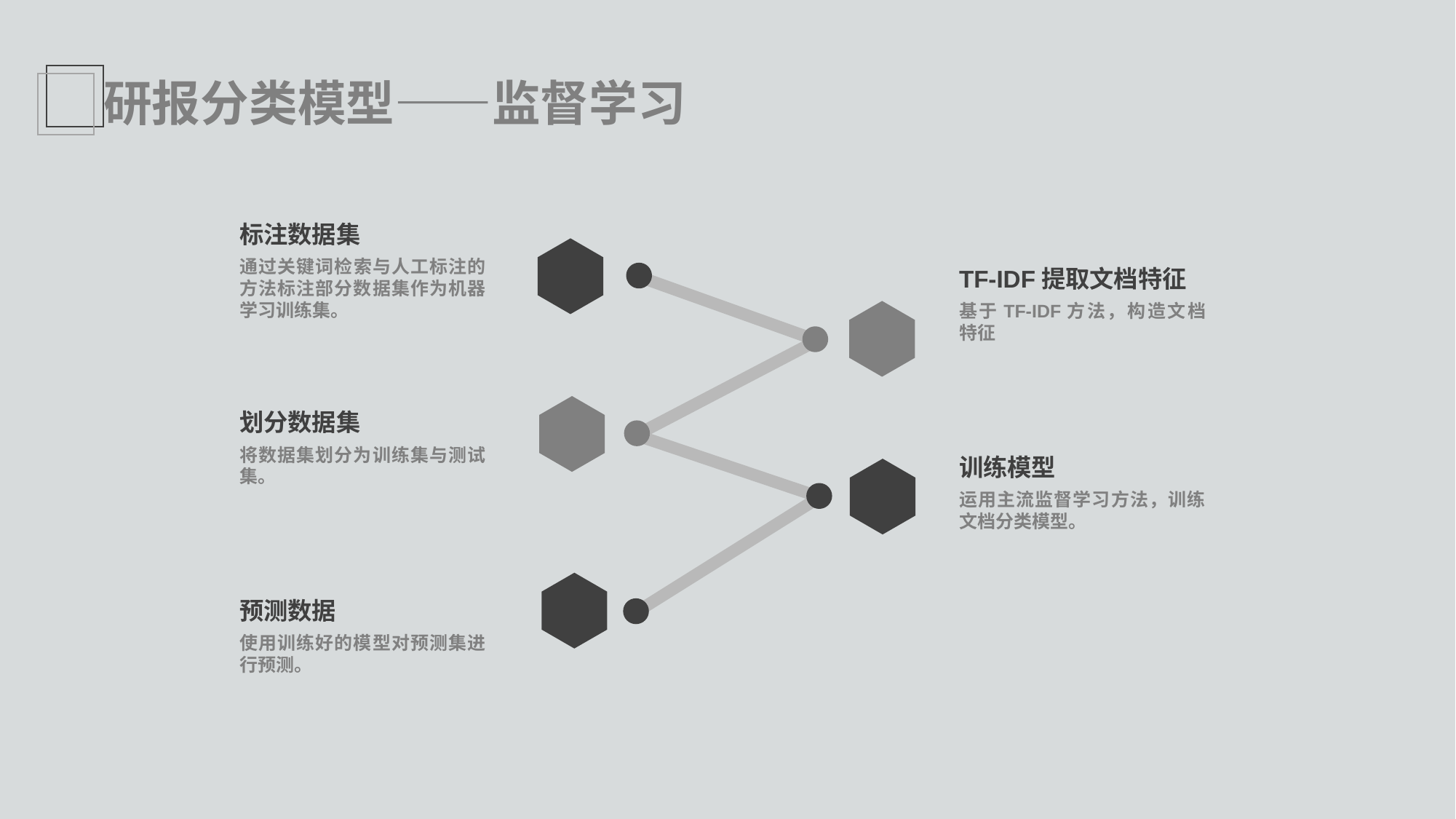

研报分类模型——监督学习
标注数据集
通过关键词检索与人工标注的方法标注部分数据集作为机器学习训练集。

TF-IDF提取文档特征
基于TF-IDF方法，构造文档特征

划分数据集
将数据集划分为训练集与测试集。

训练模型
运用主流监督学习方法，训练文档分类模型。

预测数据
使用训练好的模型对预测集进行预测。